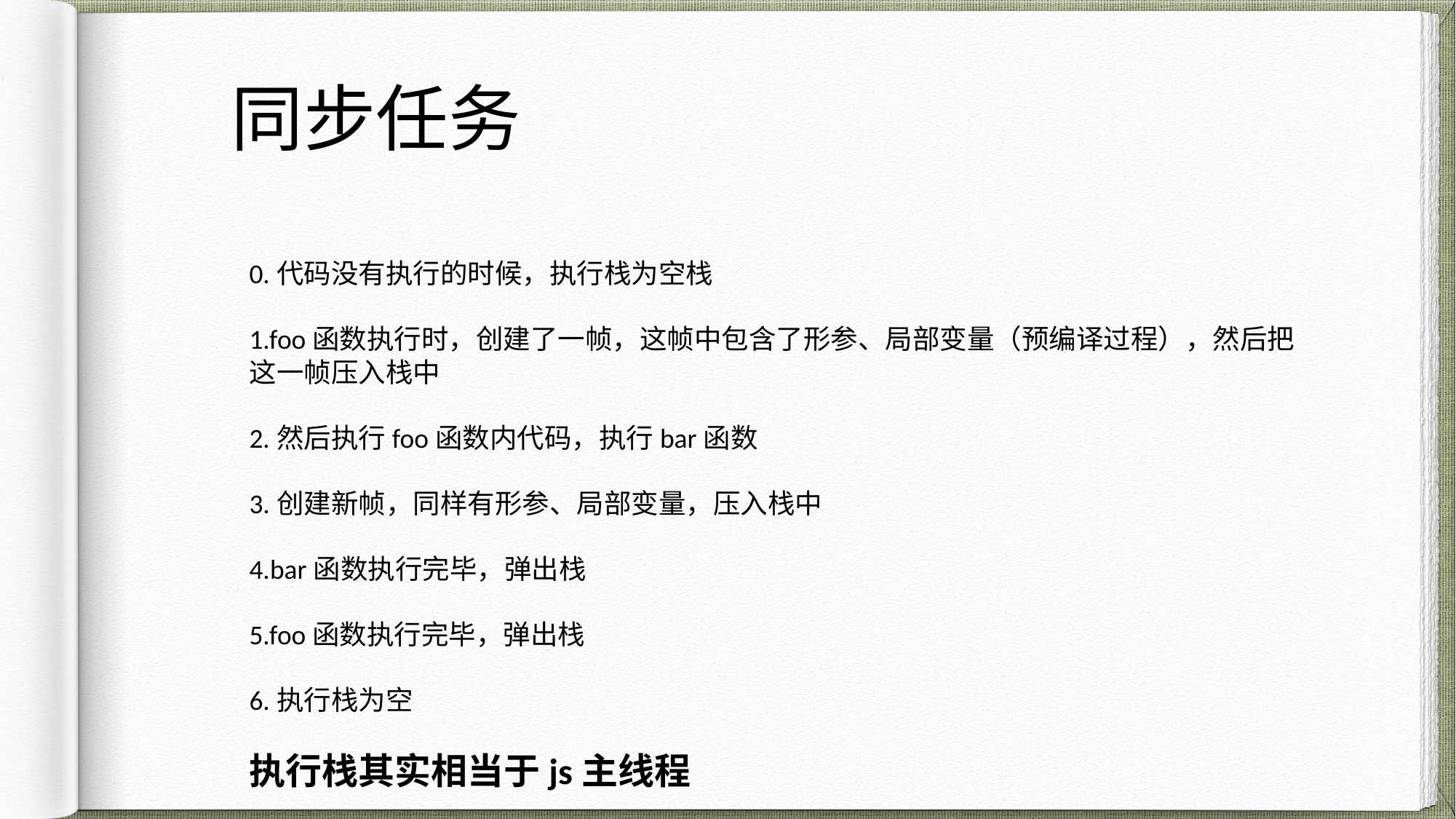

# 同步任务
0.代码没有执行的时候，执行栈为空栈
1.foo函数执行时，创建了一帧，这帧中包含了形参、局部变量（预编译过程），然后把这一帧压入栈中
2.然后执行foo函数内代码，执行bar函数
3.创建新帧，同样有形参、局部变量，压入栈中
4.bar函数执行完毕，弹出栈
5.foo函数执行完毕，弹出栈
6.执行栈为空
执行栈其实相当于js主线程